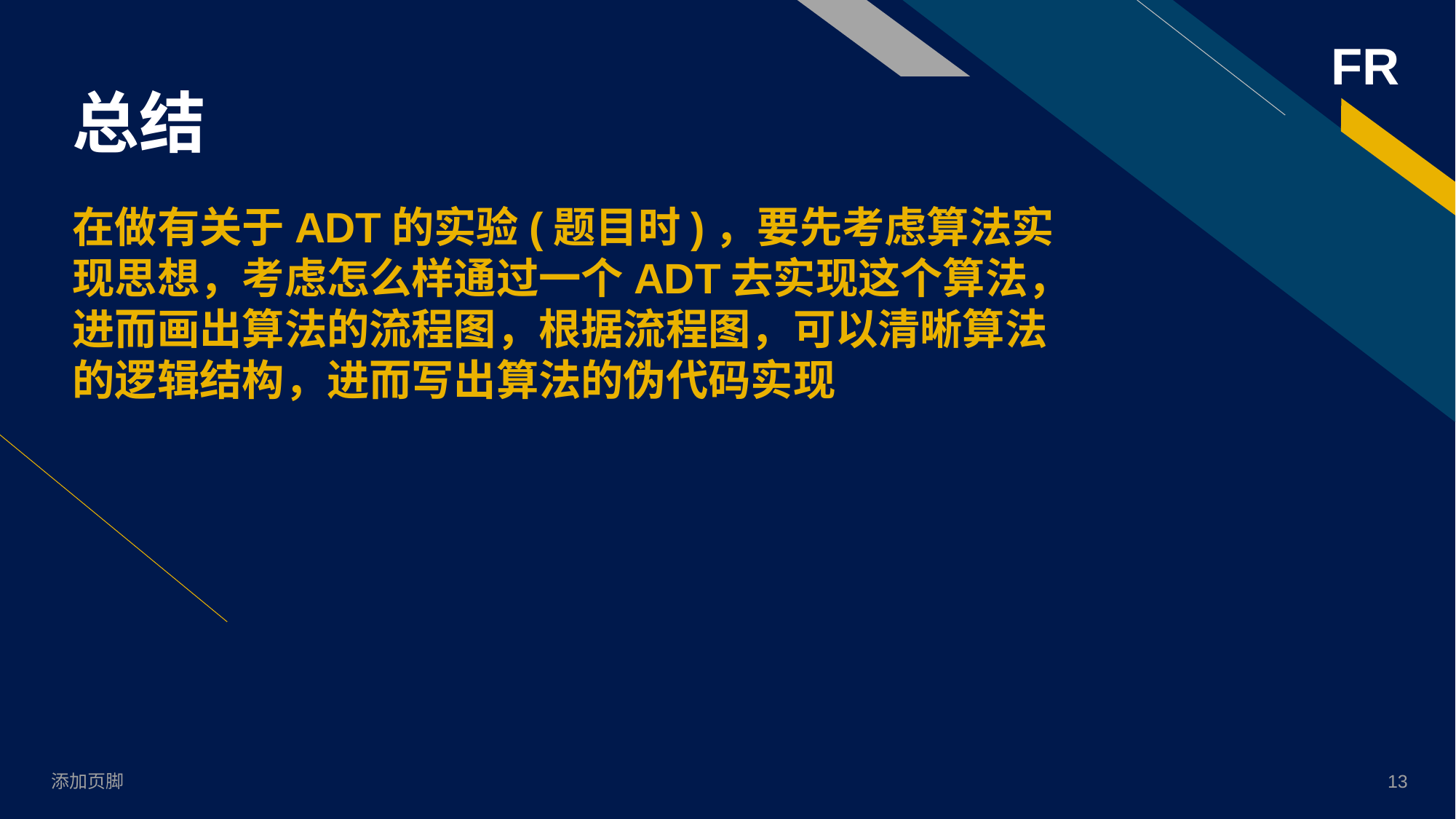

# 总结
在做有关于ADT的实验(题目时)，要先考虑算法实现思想，考虑怎么样通过一个ADT去实现这个算法， 进而画出算法的流程图，根据流程图，可以清晰算法的逻辑结构，进而写出算法的伪代码实现
添加页脚
13